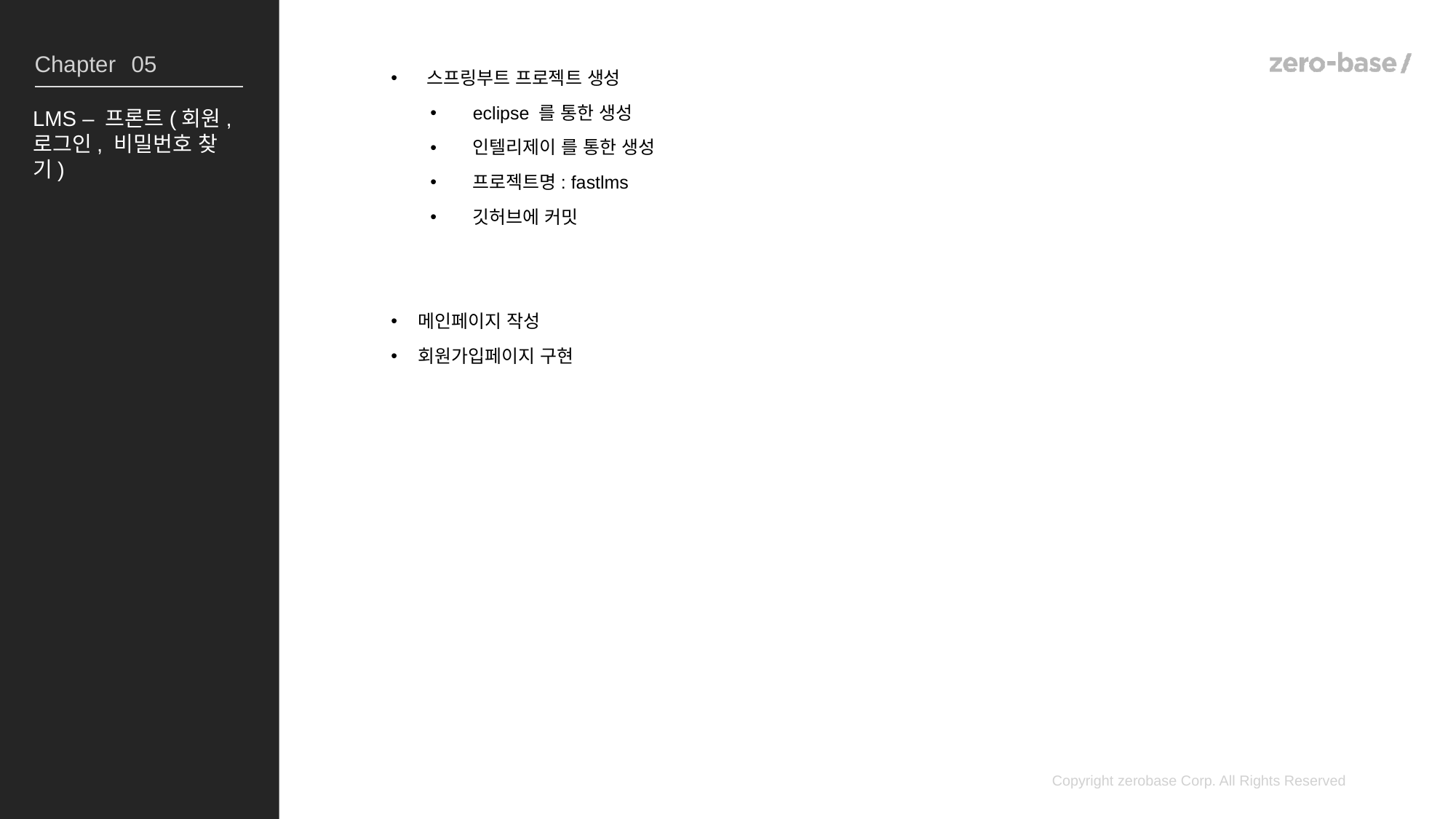

05
 스프링부트 프로젝트 생성
eclipse 를 통한 생성
인텔리제이 를 통한 생성
프로젝트명: fastlms
깃허브에 커밋

메인페이지 작성
회원가입페이지 구현
LMS – 프론트(회원, 로그인, 비밀번호 찾기)